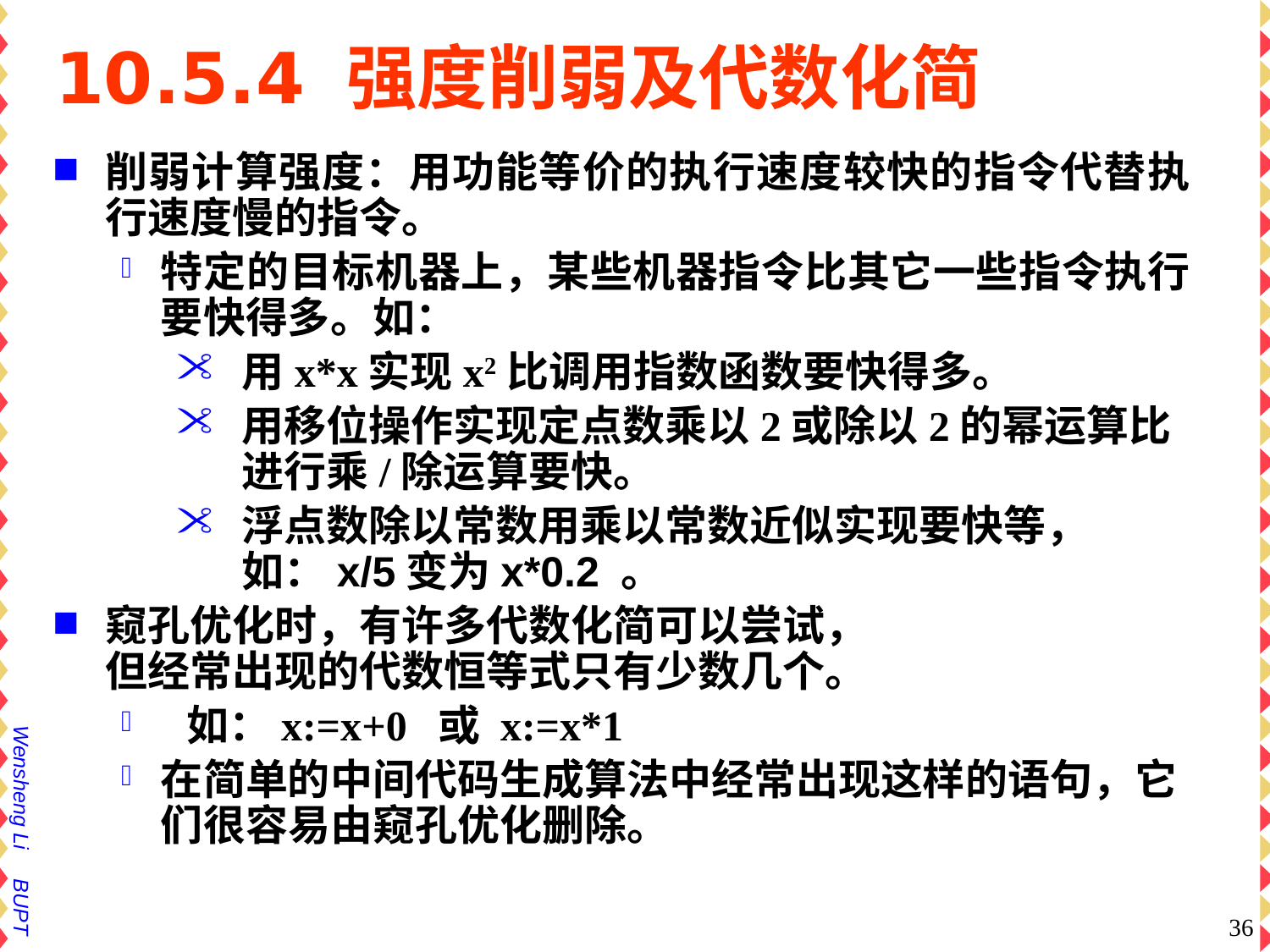

# 10.5.4 强度削弱及代数化简
削弱计算强度：用功能等价的执行速度较快的指令代替执行速度慢的指令。
特定的目标机器上，某些机器指令比其它一些指令执行要快得多。如：
用x*x实现x2比调用指数函数要快得多。
用移位操作实现定点数乘以2或除以2的幂运算比进行乘/除运算要快。
浮点数除以常数用乘以常数近似实现要快等，   如：x/5变为x*0.2 。
窥孔优化时，有许多代数化简可以尝试，
但经常出现的代数恒等式只有少数几个。
如：x:=x+0  或 x:=x*1
在简单的中间代码生成算法中经常出现这样的语句，它们很容易由窥孔优化删除。
36